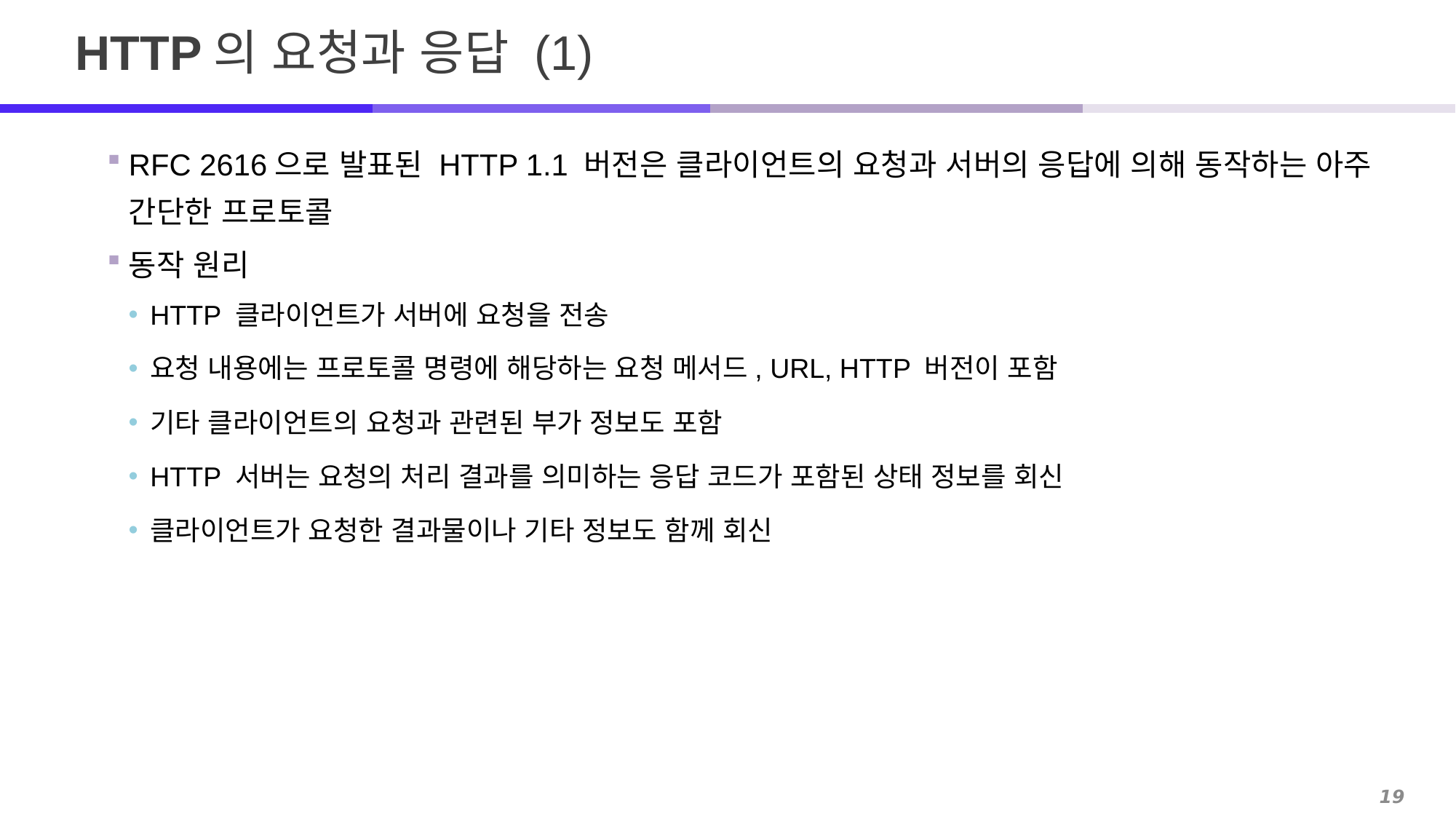

# HTTP의 요청과 응답 (1)
RFC 2616으로 발표된 HTTP 1.1 버전은 클라이언트의 요청과 서버의 응답에 의해 동작하는 아주 간단한 프로토콜
동작 원리
HTTP 클라이언트가 서버에 요청을 전송
요청 내용에는 프로토콜 명령에 해당하는 요청 메서드, URL, HTTP 버전이 포함
기타 클라이언트의 요청과 관련된 부가 정보도 포함
HTTP 서버는 요청의 처리 결과를 의미하는 응답 코드가 포함된 상태 정보를 회신
클라이언트가 요청한 결과물이나 기타 정보도 함께 회신